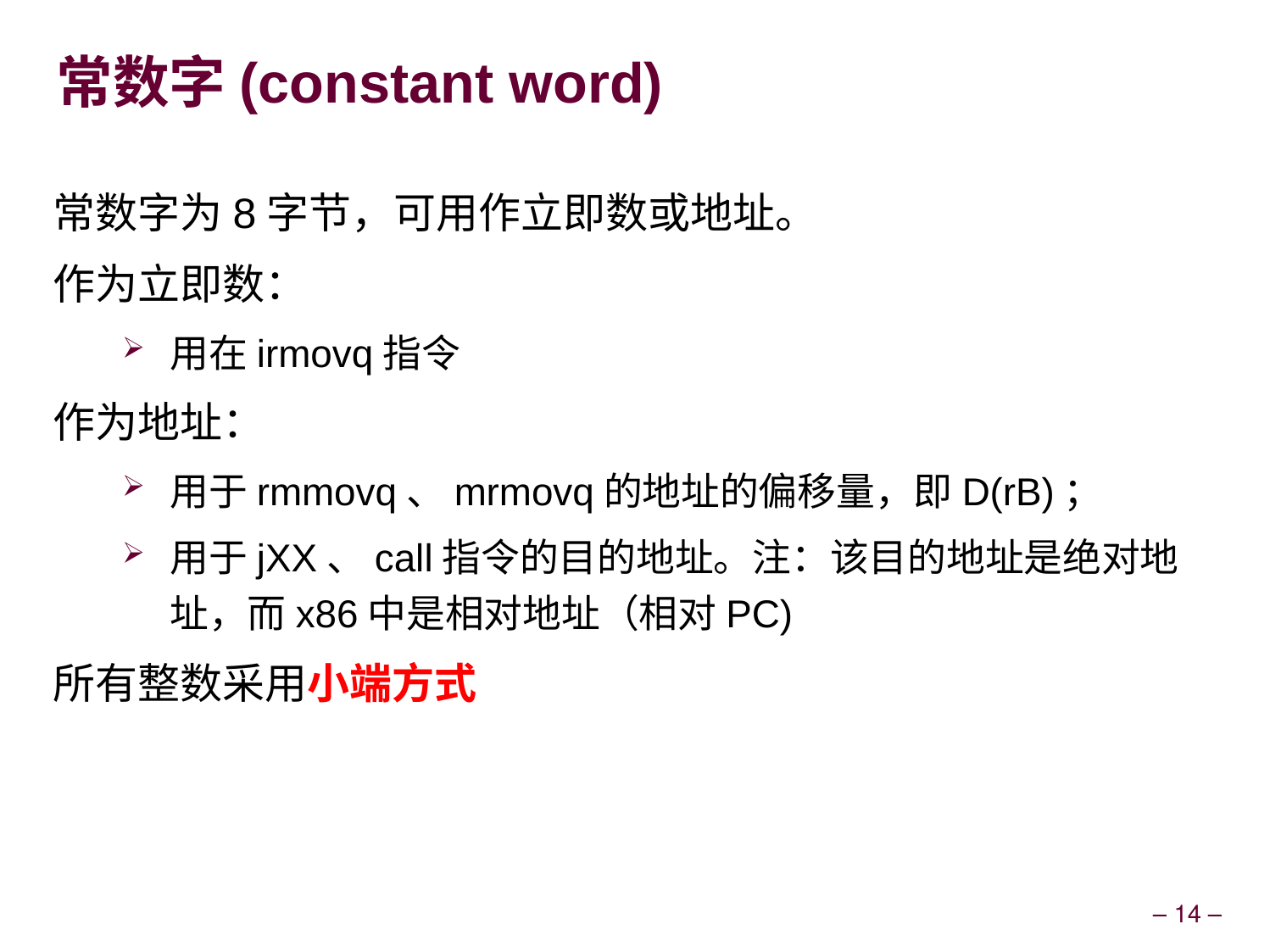

# 常数字(constant word)
常数字为8字节，可用作立即数或地址。
作为立即数：
用在irmovq指令
作为地址：
用于rmmovq、mrmovq的地址的偏移量，即D(rB)；
用于jXX、call指令的目的地址。注：该目的地址是绝对地址，而x86中是相对地址（相对PC)
所有整数采用小端方式